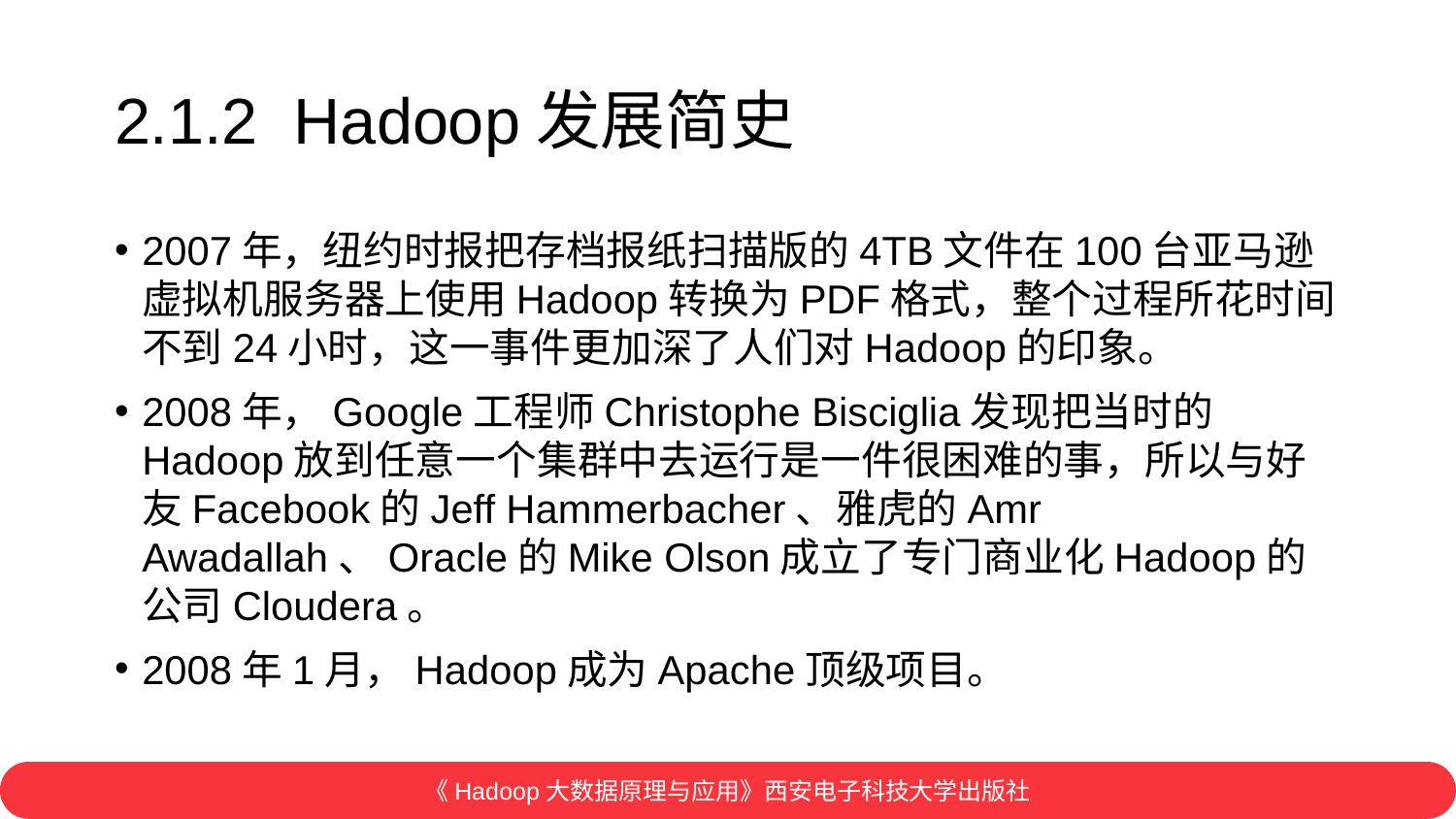

# 2.1.2  Hadoop发展简史
2007年，纽约时报把存档报纸扫描版的4TB文件在100台亚马逊虚拟机服务器上使用Hadoop转换为PDF格式，整个过程所花时间不到24小时，这一事件更加深了人们对Hadoop的印象。
2008年，Google工程师Christophe Bisciglia发现把当时的Hadoop放到任意一个集群中去运行是一件很困难的事，所以与好友Facebook的Jeff Hammerbacher、雅虎的Amr Awadallah、Oracle的Mike Olson成立了专门商业化Hadoop的公司Cloudera。
2008年1月，Hadoop成为Apache顶级项目。